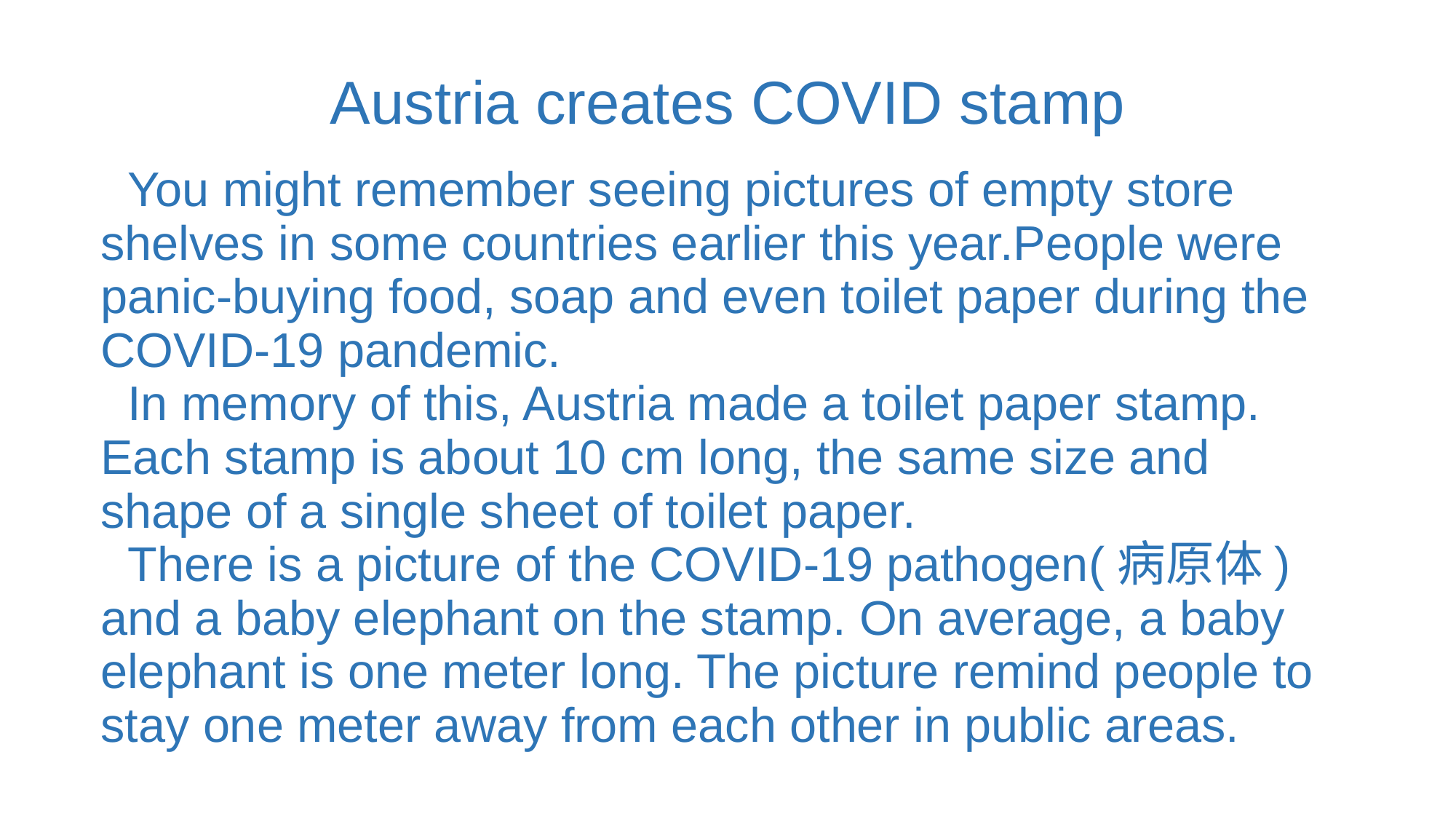

Austria creates COVID stamp
  You might remember seeing pictures of empty store shelves in some countries earlier this year.People were panic-buying food, soap and even toilet paper during the COVID-19 pandemic.
  In memory of this, Austria made a toilet paper stamp. Each stamp is about 10 cm long, the same size and shape of a single sheet of toilet paper.
  There is a picture of the COVID-19 pathogen(病原体) and a baby elephant on the stamp. On average, a baby elephant is one meter long. The picture remind people to stay one meter away from each other in public areas.